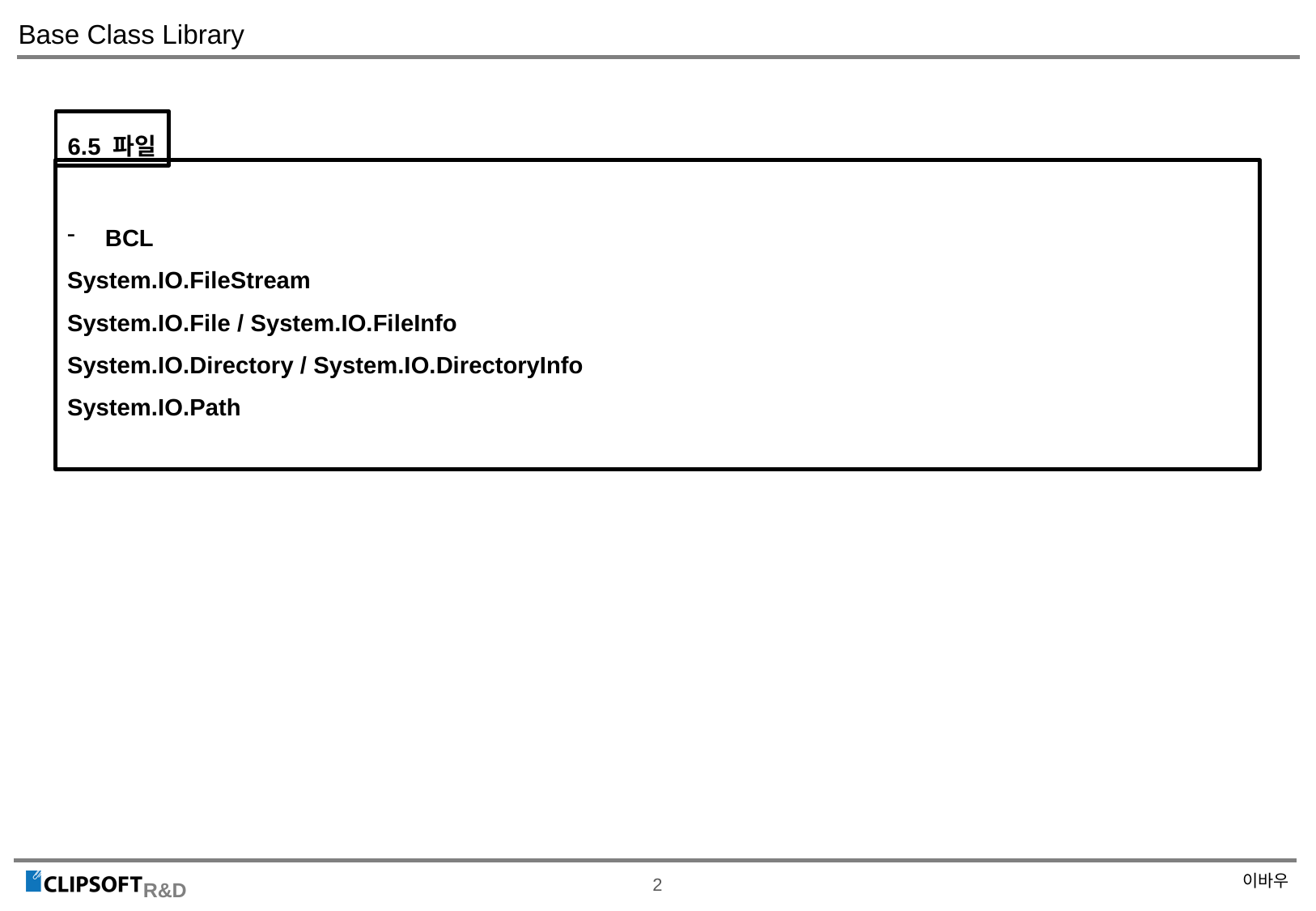

# Base Class Library
6.5 파일

BCL
System.IO.FileStream
System.IO.File / System.IO.FileInfo
System.IO.Directory / System.IO.DirectoryInfo
System.IO.Path

이바우